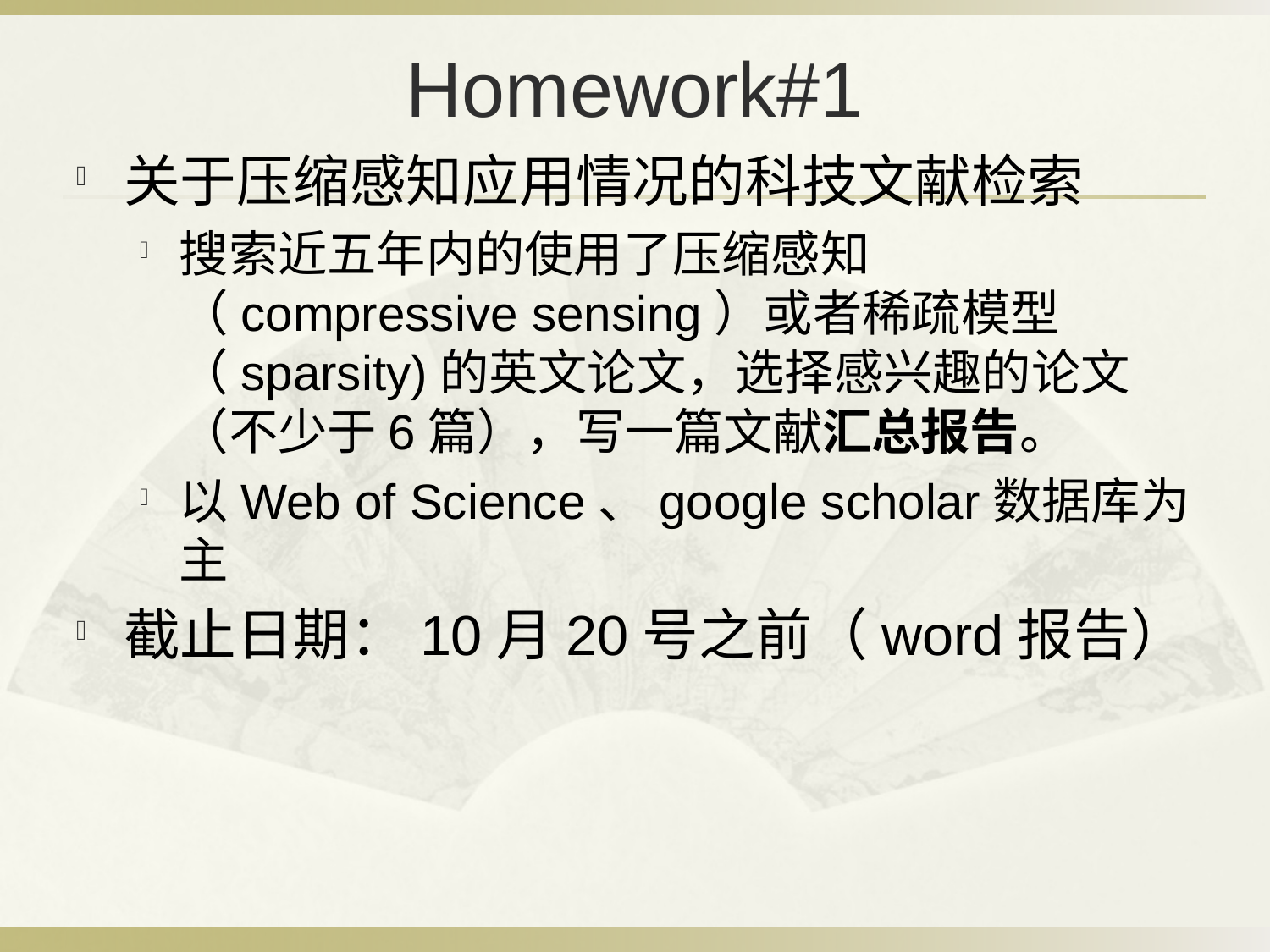

# Homework#1
关于压缩感知应用情况的科技文献检索
搜索近五年内的使用了压缩感知（compressive sensing）或者稀疏模型（sparsity)的英文论文，选择感兴趣的论文（不少于6篇），写一篇文献汇总报告。
以Web of Science、google scholar数据库为主
截止日期：10月20号之前（word报告）